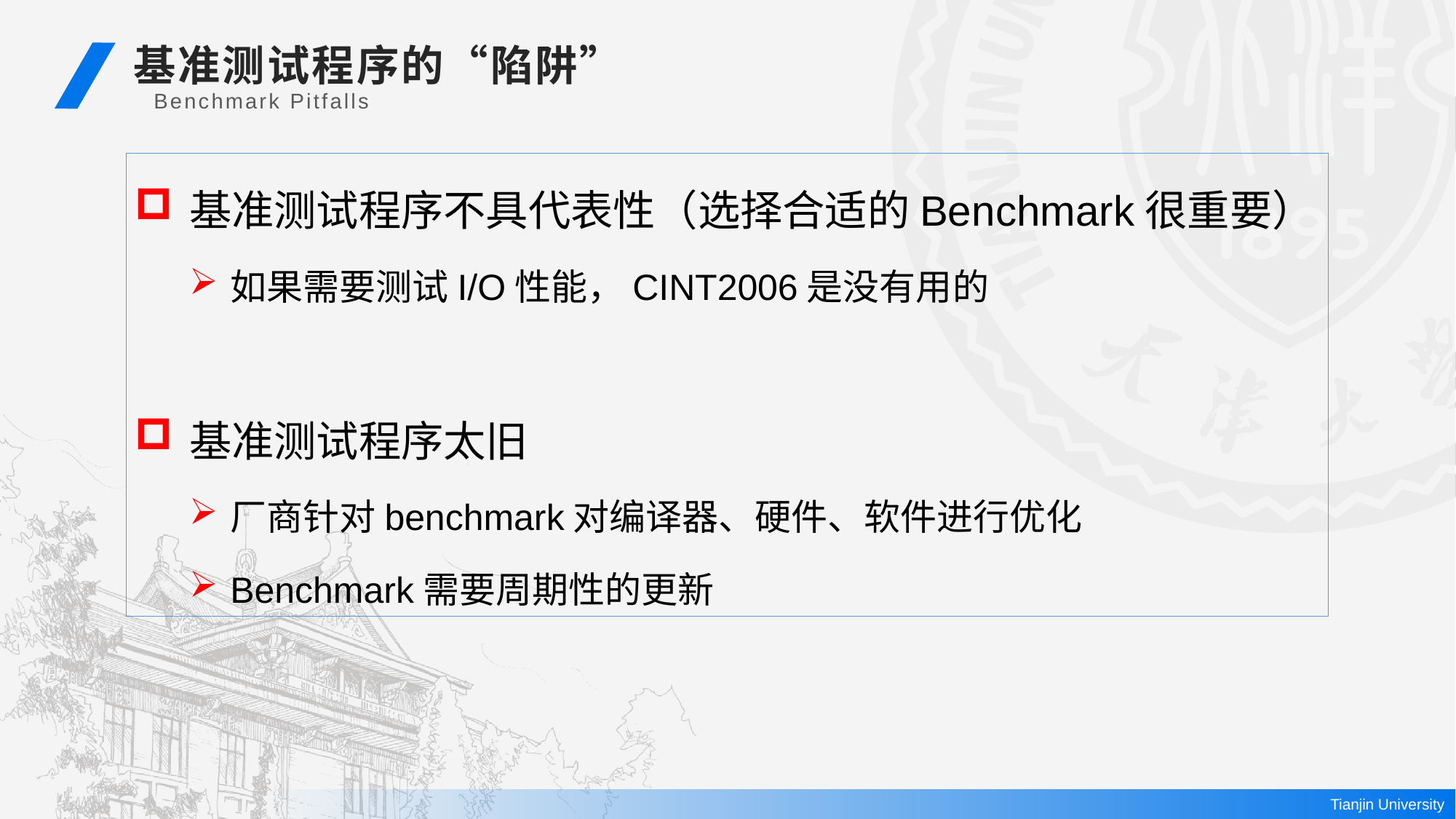

基准测试程序的“陷阱”
   Benchmark Pitfalls
基准测试程序不具代表性（选择合适的Benchmark很重要）
如果需要测试I/O性能，CINT2006是没有用的

基准测试程序太旧
厂商针对benchmark对编译器、硬件、软件进行优化
Benchmark需要周期性的更新